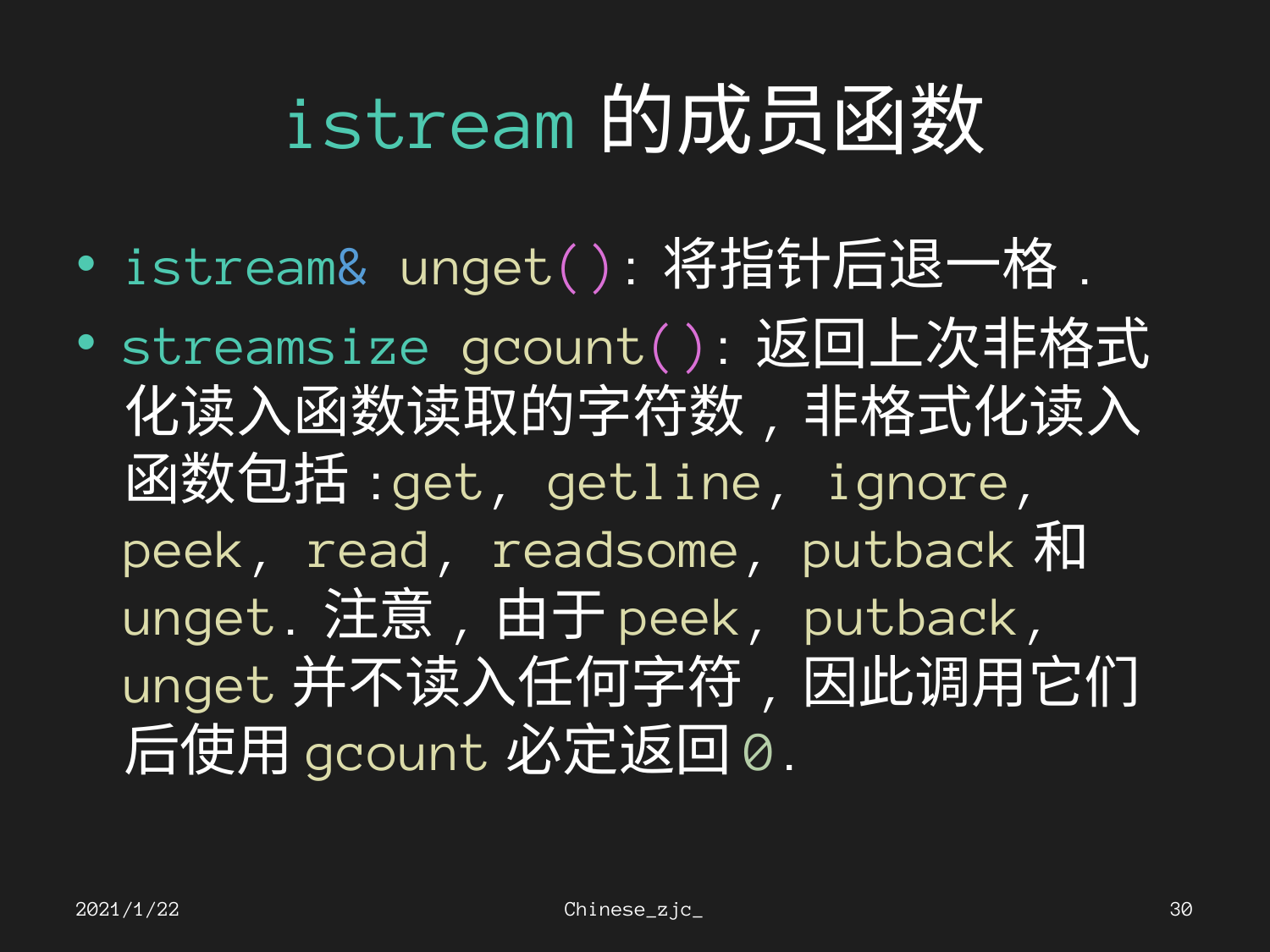

# istream的成员函数
istream& unget():将指针后退一格.
streamsize gcount():返回上次非格式化读入函数读取的字符数,非格式化读入函数包括:get, getline, ignore, peek, read, readsome, putback和unget.注意,由于peek, putback, unget并不读入任何字符,因此调用它们后使用gcount必定返回0.
2021/1/22
Chinese_zjc_
30